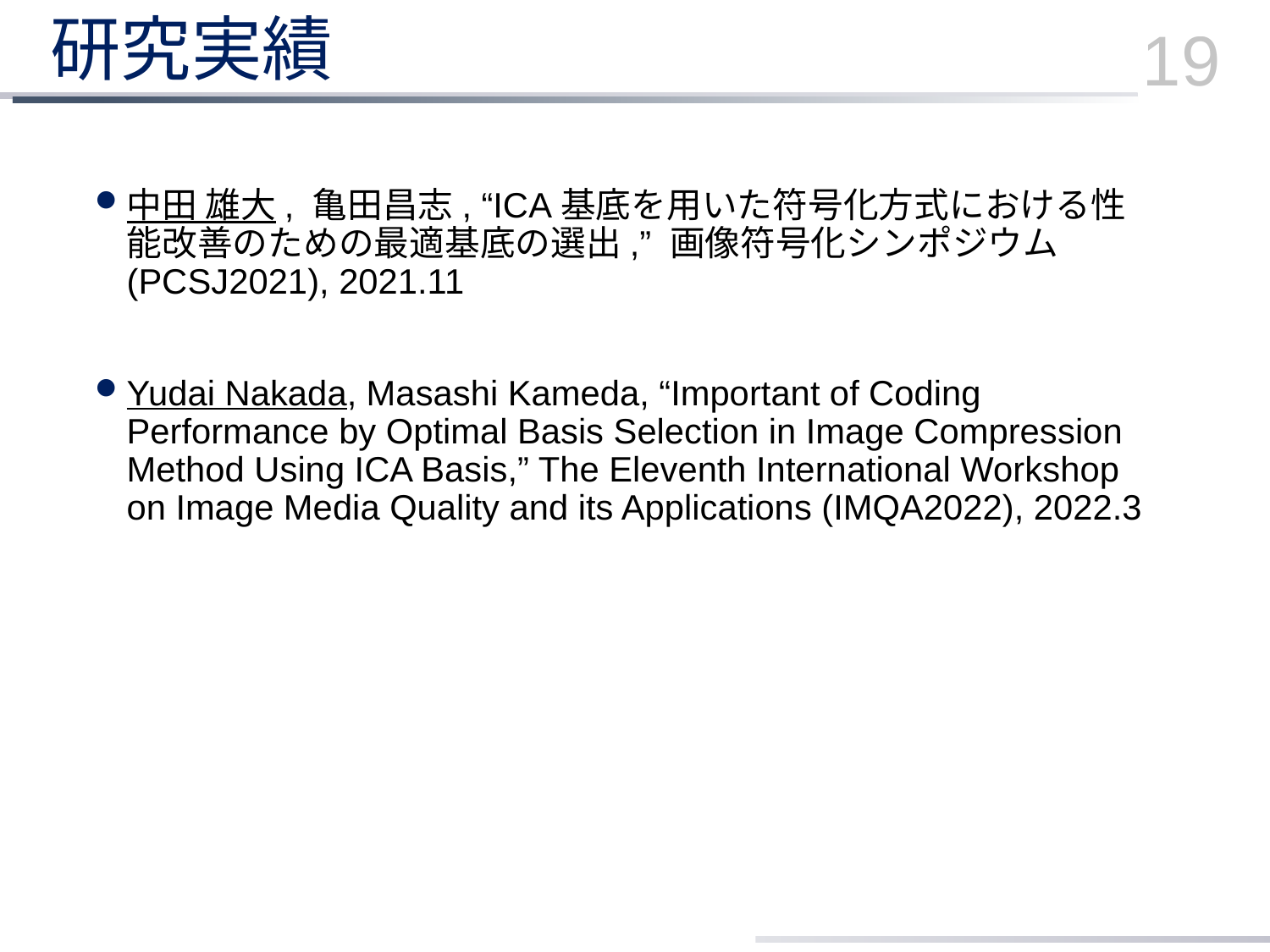

# 研究実績
19
中田 雄大, 亀田昌志, “ICA基底を用いた符号化方式における性能改善のための最適基底の選出,” 画像符号化シンポジウム (PCSJ2021), 2021.11

Yudai Nakada, Masashi Kameda, “Important of Coding Performance by Optimal Basis Selection in Image Compression Method Using ICA Basis,” The Eleventh International Workshop on Image Media Quality and its Applications (IMQA2022), 2022.3